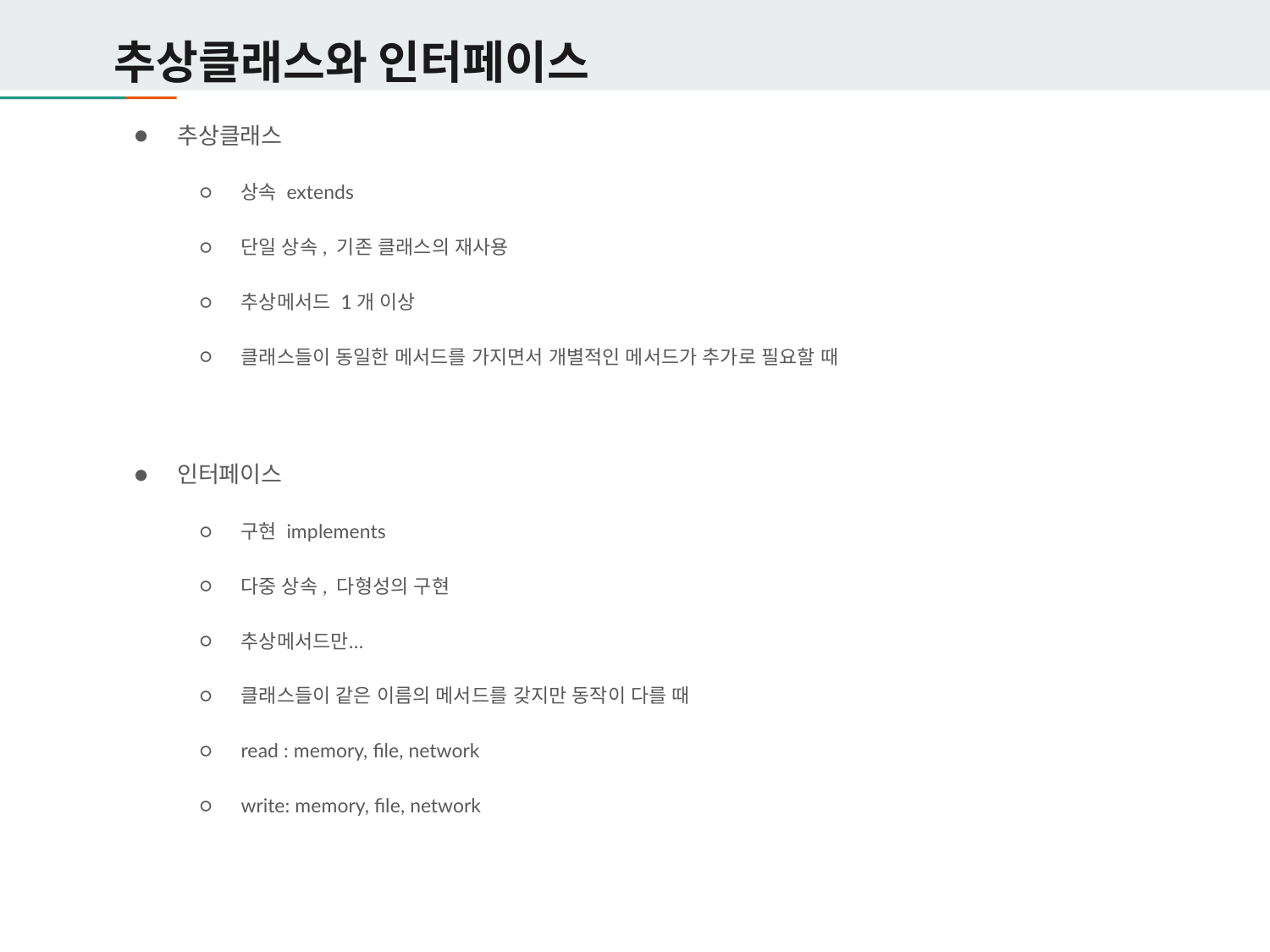

# 추상클래스와 인터페이스
추상클래스
상속 extends
단일 상속, 기존 클래스의 재사용
추상메서드 1개 이상
클래스들이 동일한 메서드를 가지면서 개별적인 메서드가 추가로 필요할 때

인터페이스
구현 implements
다중 상속, 다형성의 구현
추상메서드만…
클래스들이 같은 이름의 메서드를 갖지만 동작이 다를 때
read : memory, file, network
write: memory, file, network